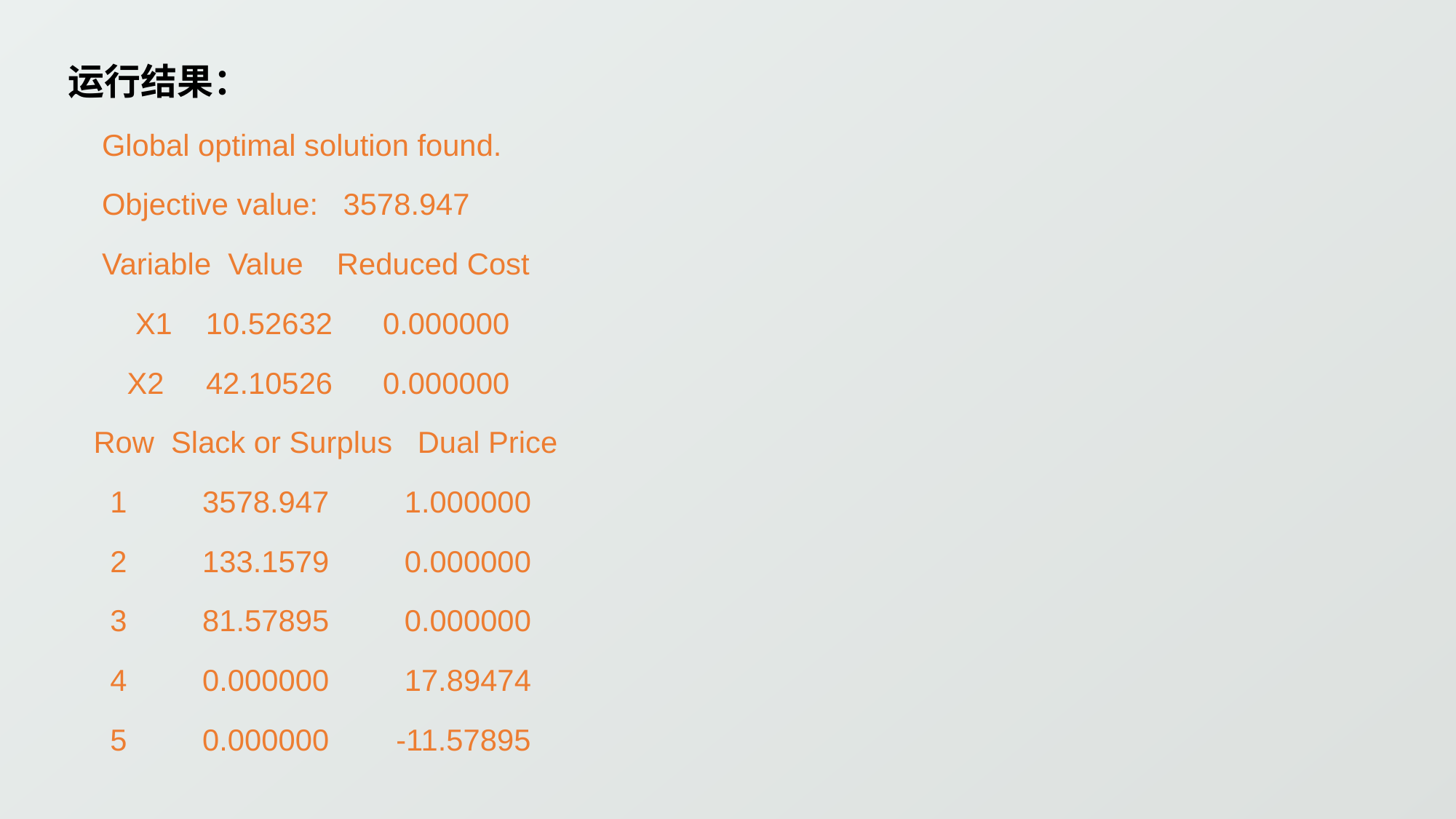

运行结果：
    Global optimal solution found.
    Objective value:   3578.947
    Variable  Value    Reduced Cost
        X1    10.52632      0.000000
       X2     42.10526      0.000000
   Row  Slack or Surplus   Dual Price
     1         3578.947         1.000000
     2         133.1579         0.000000
     3         81.57895         0.000000
     4         0.000000         17.89474
     5         0.000000        -11.57895